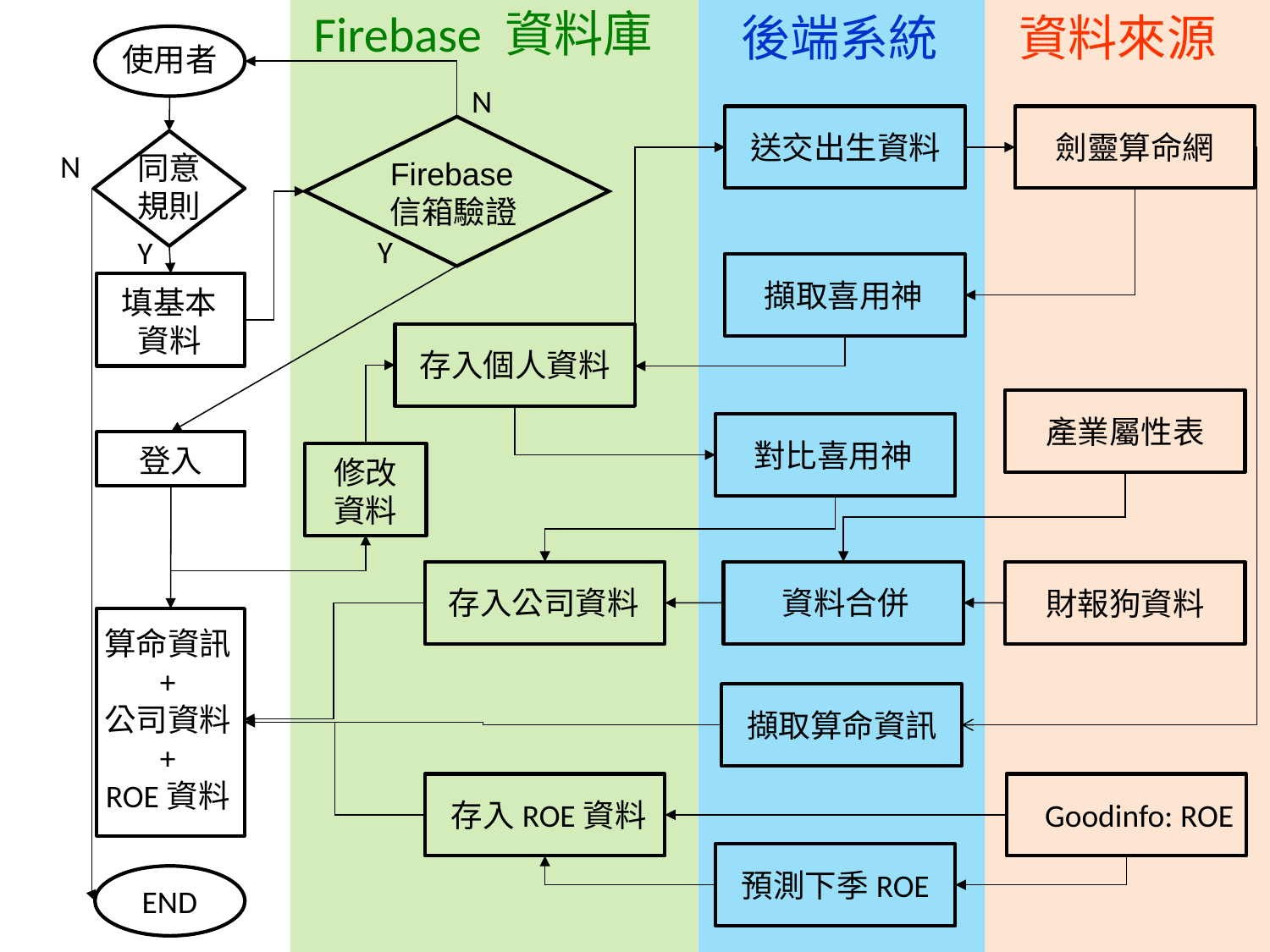

Firebase 資料庫
後端系統
資料來源

使用者
N

劍靈算命網
送交出生資料

N
同意
規則
Firebase
信箱驗證
Y
Y

擷取喜用神

填基本
資料

存入個人資料

產業屬性表

對比喜用神

登入

修改
資料

資料合併
存入公司資料
財報狗資料

算命資訊
+
公司資料
+
ROE資料

擷取算命資訊

Goodinfo: ROE
存入ROE資料

預測下季ROE

END